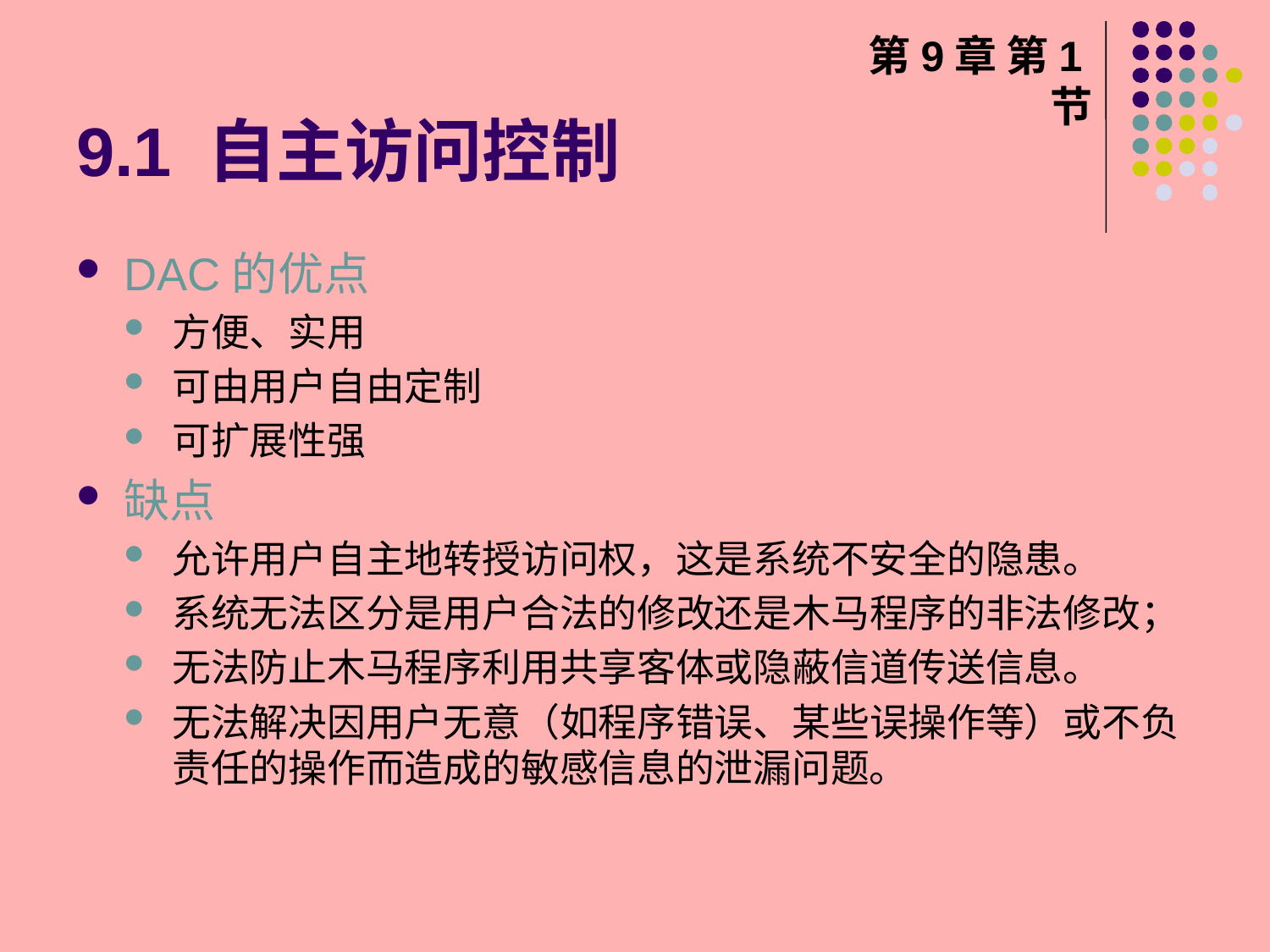

# 9.1 自主访问控制
第9章 第1节
DAC的优点
方便、实用
可由用户自由定制
可扩展性强
缺点
允许用户自主地转授访问权，这是系统不安全的隐患。
系统无法区分是用户合法的修改还是木马程序的非法修改；
无法防止木马程序利用共享客体或隐蔽信道传送信息。
无法解决因用户无意（如程序错误、某些误操作等）或不负责任的操作而造成的敏感信息的泄漏问题。